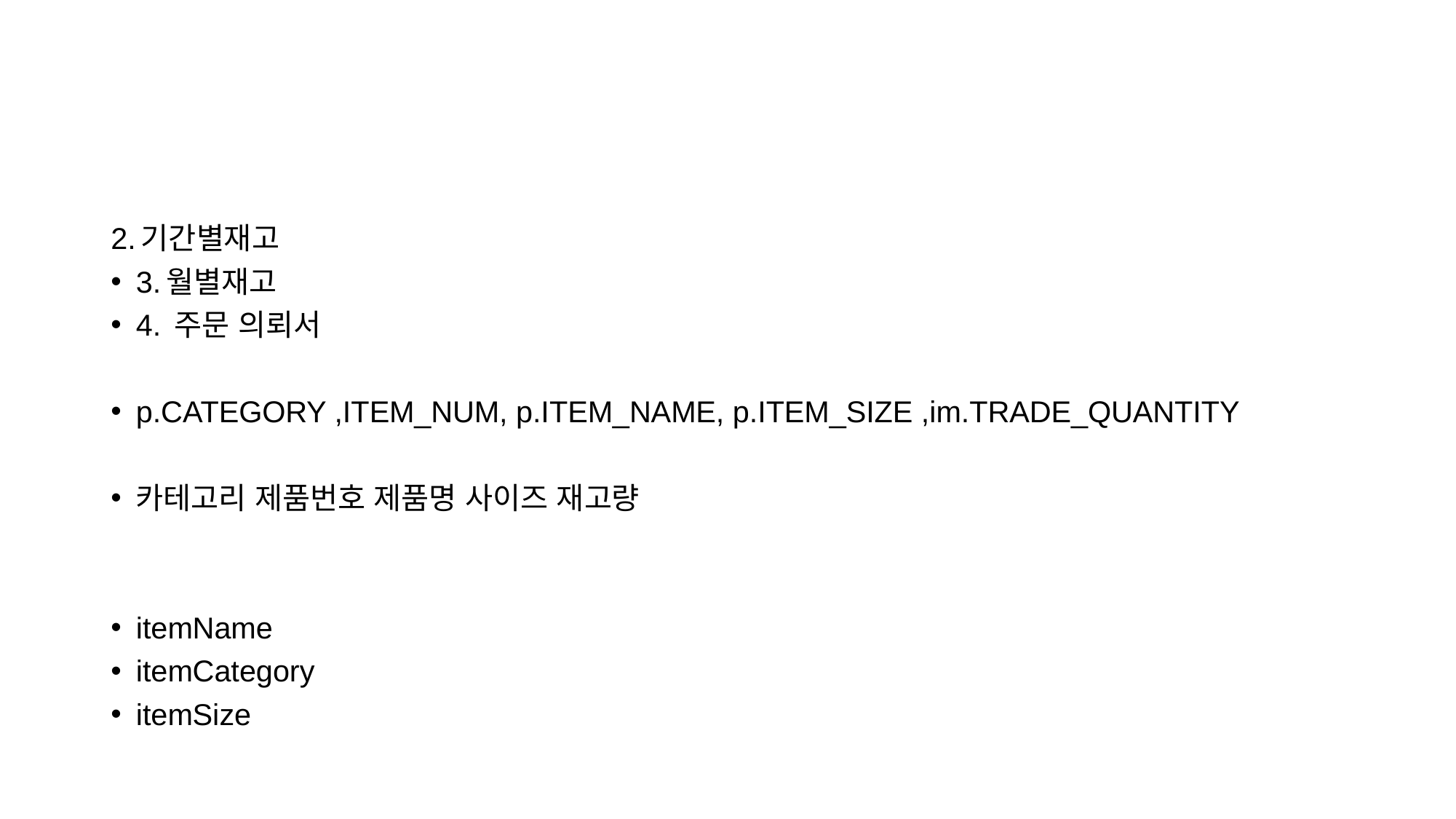

#
2.기간별재고
3.월별재고
4. 주문 의뢰서

p.CATEGORY ,ITEM_NUM, p.ITEM_NAME, p.ITEM_SIZE ,im.TRADE_QUANTITY

카테고리 제품번호 제품명 사이즈 재고량

itemName
itemCategory
itemSize